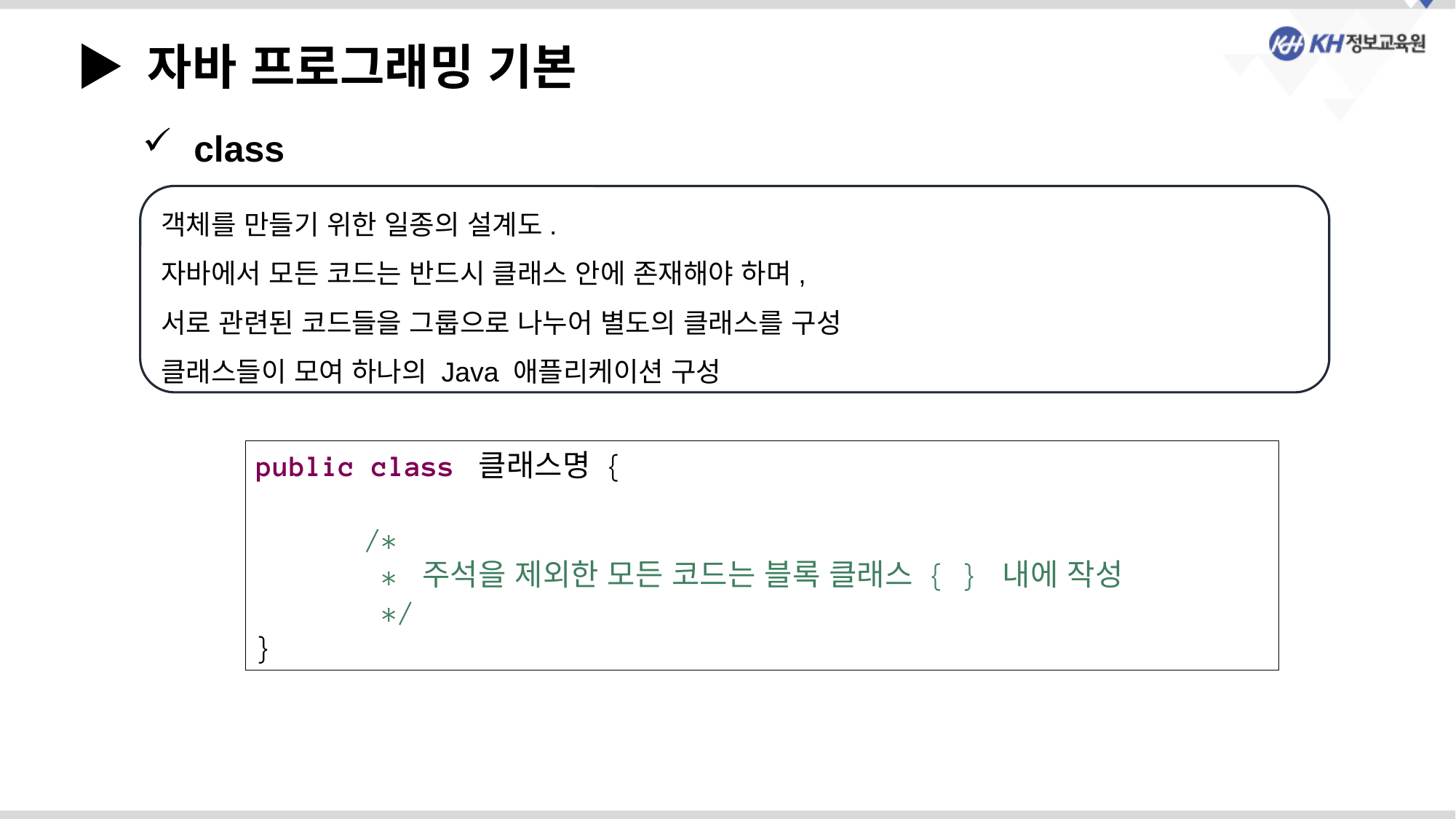

▶ 자바 프로그래밍 기본
 class
객체를 만들기 위한 일종의 설계도.
자바에서 모든 코드는 반드시 클래스 안에 존재해야 하며,
서로 관련된 코드들을 그룹으로 나누어 별도의 클래스를 구성
클래스들이 모여 하나의 Java 애플리케이션 구성
public class 클래스명 {

	/*
	 * 주석을 제외한 모든 코드는 블록 클래스 { } 내에 작성
 	 */
}